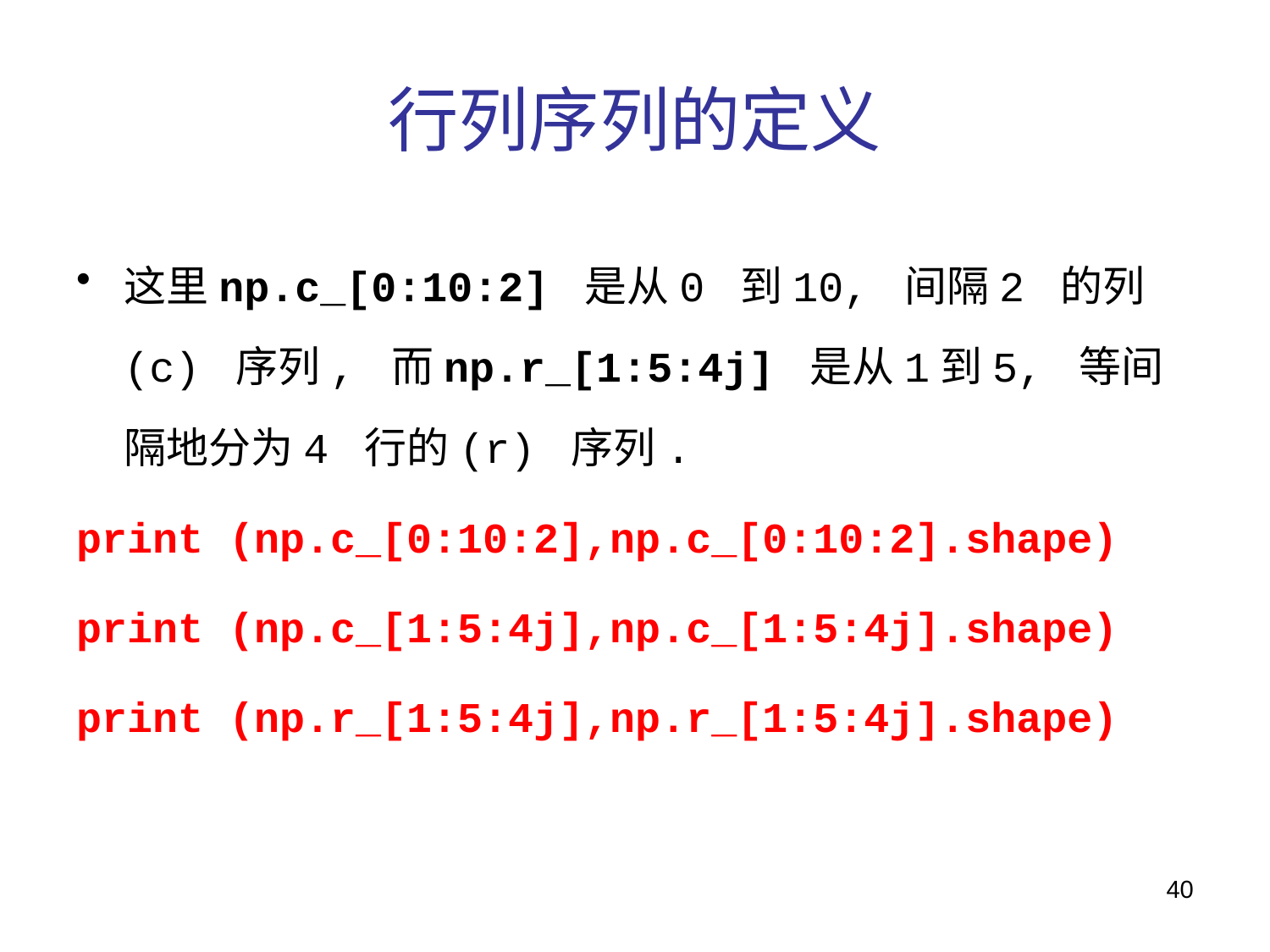

# 行列序列的定义
这里np.c_[0:10:2] 是从0 到10, 间隔2 的列(c) 序列, 而np.r_[1:5:4j] 是从1到5, 等间隔地分为4 行的(r) 序列.
print (np.c_[0:10:2],np.c_[0:10:2].shape)
print (np.c_[1:5:4j],np.c_[1:5:4j].shape)
print (np.r_[1:5:4j],np.r_[1:5:4j].shape)
40